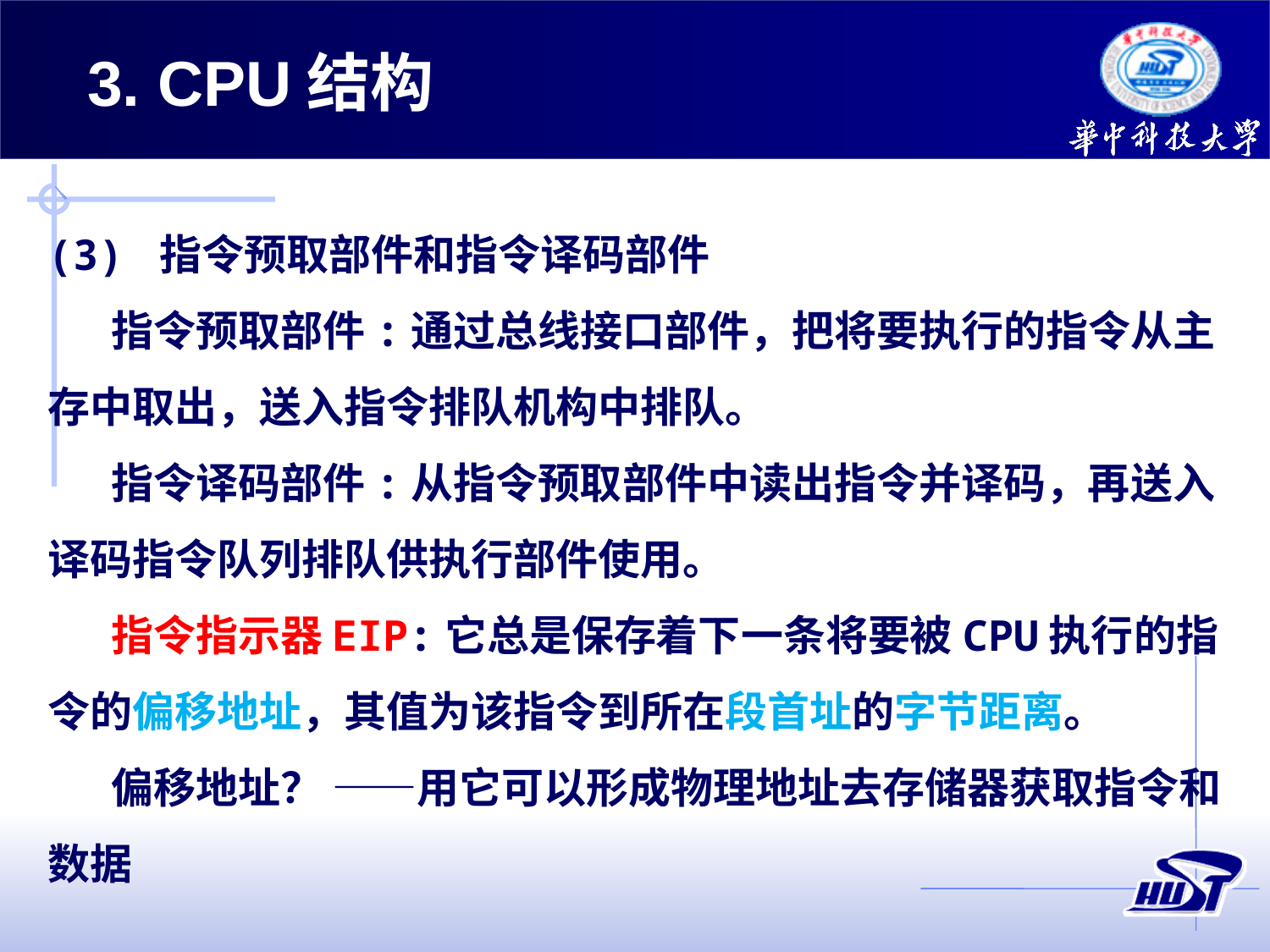

3. CPU结构
(3) 指令预取部件和指令译码部件
指令预取部件:通过总线接口部件，把将要执行的指令从主存中取出，送入指令排队机构中排队。
指令译码部件:从指令预取部件中读出指令并译码，再送入译码指令队列排队供执行部件使用。
指令指示器EIP:它总是保存着下一条将要被CPU执行的指令的偏移地址，其值为该指令到所在段首址的字节距离。
偏移地址？ ——用它可以形成物理地址去存储器获取指令和数据